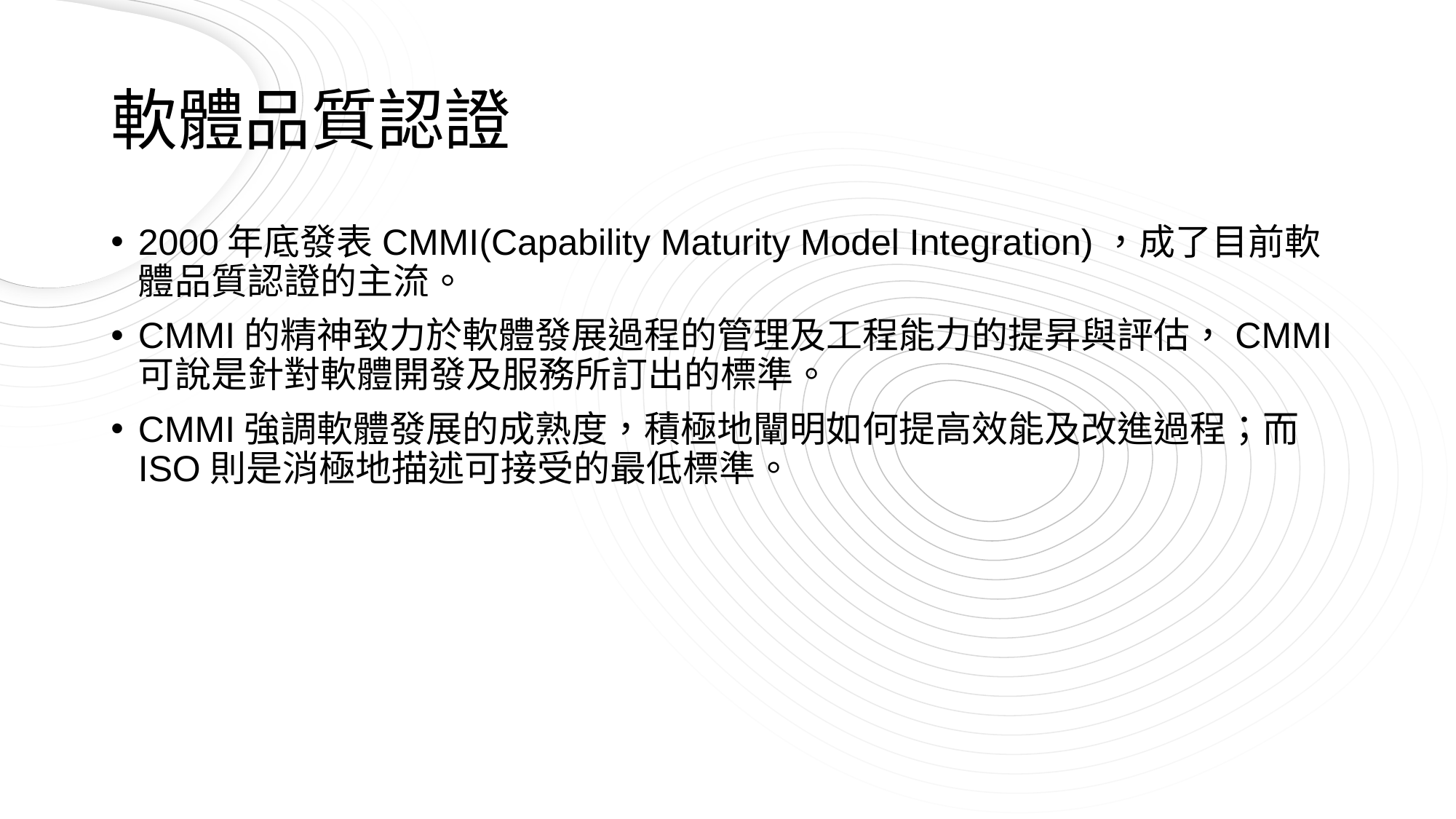

# 軟體品質認證
2000年底發表CMMI(Capability Maturity Model Integration)，成了目前軟體品質認證的主流。
CMMI的精神致力於軟體發展過程的管理及工程能力的提昇與評估，CMMI可說是針對軟體開發及服務所訂出的標準。
CMMI強調軟體發展的成熟度，積極地闡明如何提高效能及改進過程；而ISO則是消極地描述可接受的最低標準。